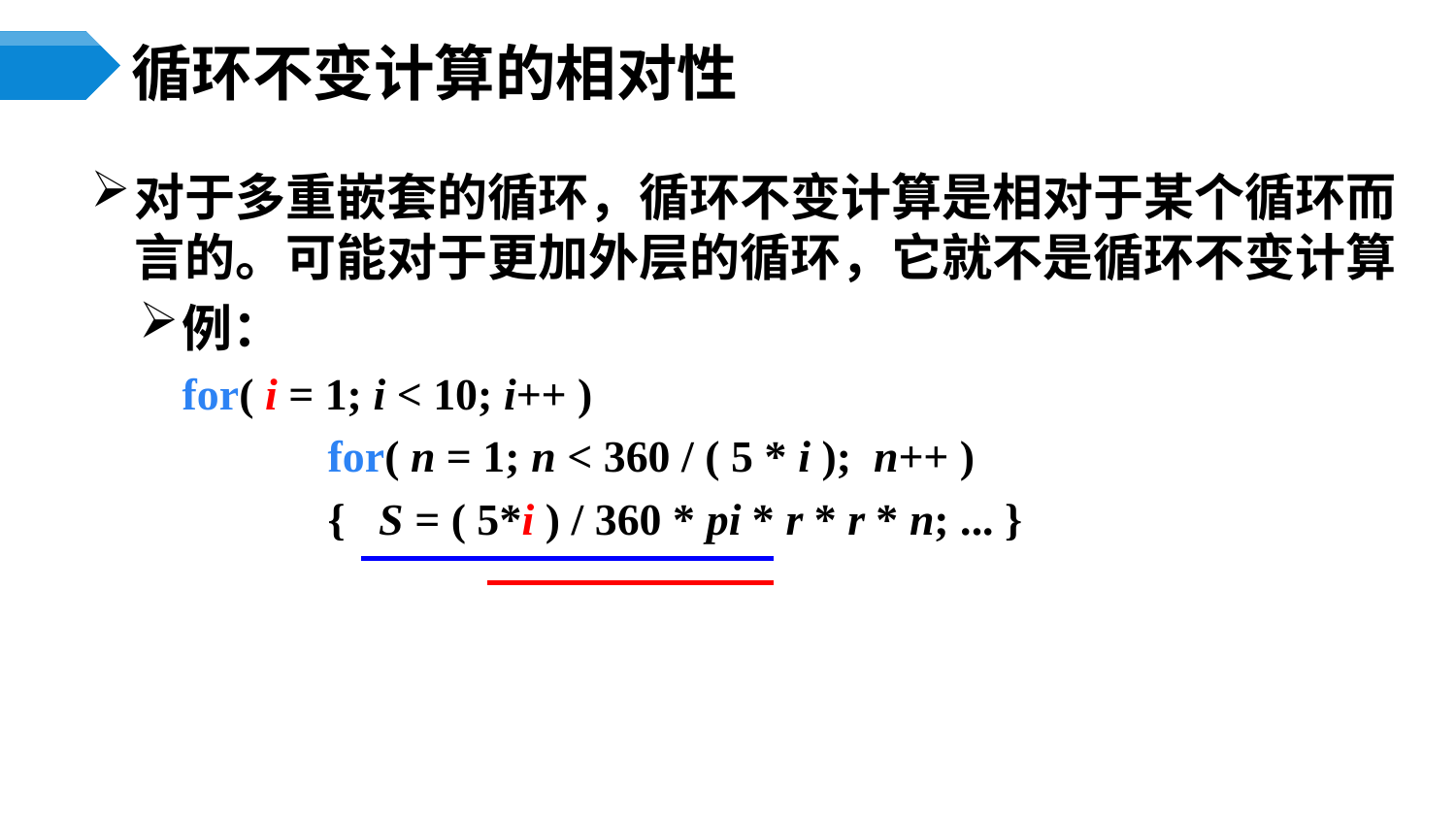

# 循环不变计算的相对性
对于多重嵌套的循环，循环不变计算是相对于某个循环而言的。可能对于更加外层的循环，它就不是循环不变计算
例：
	for( i = 1; i < 10; i++ )
		for( n = 1; n < 360 / ( 5 * i );  n++ )
		{   S = ( 5*i ) / 360 * pi * r * r * n; ... }